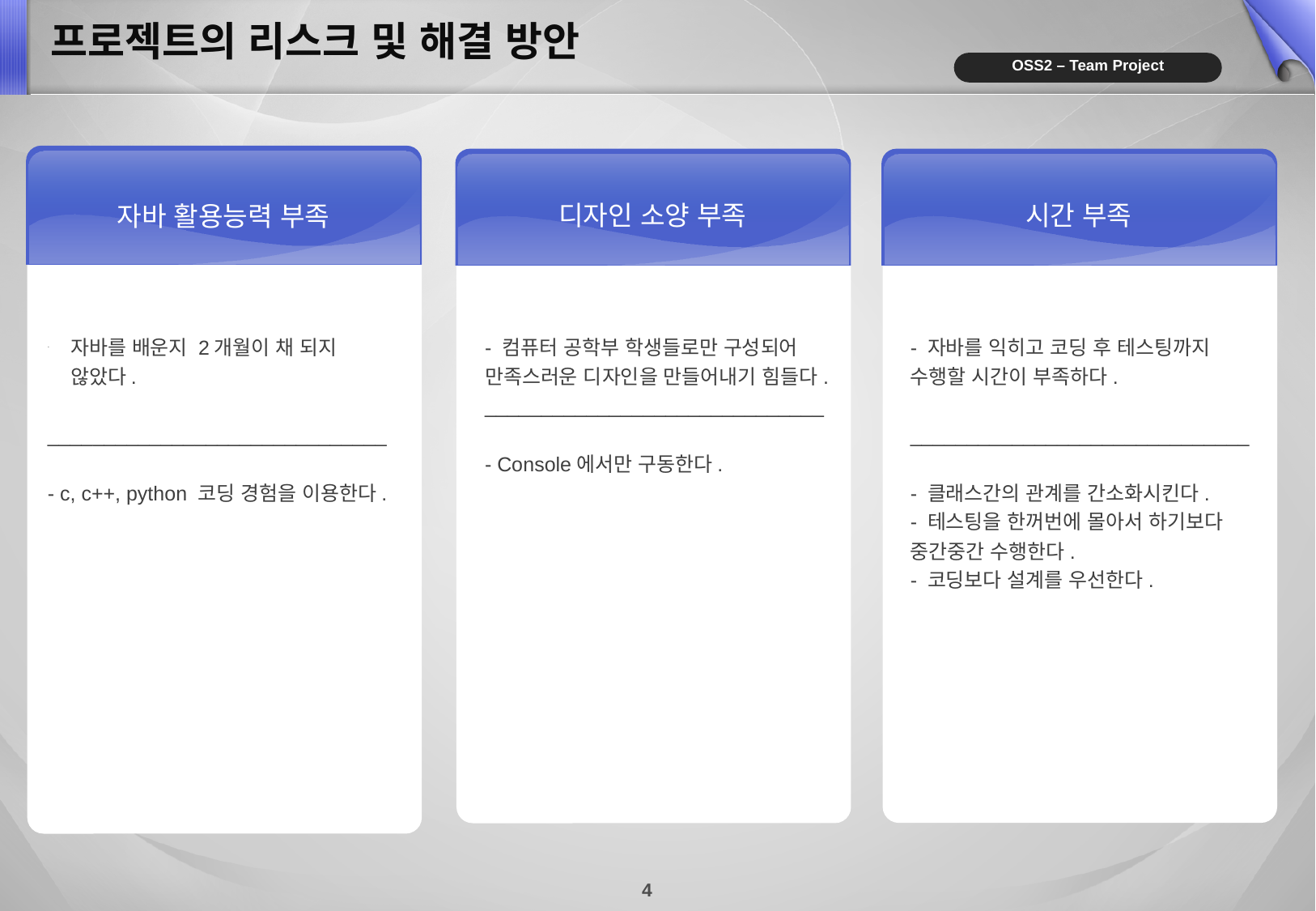

프로젝트의 리스크 및 해결 방안

자바 활용능력 부족

시간 부족

디자인 소양 부족

- 컴퓨터 공학부 학생들로만 구성되어 만족스러운 디자인을 만들어내기 힘들다.
______________________________

- Console에서만 구동한다.
- 자바를 익히고 코딩 후 테스팅까지 수행할 시간이 부족하다.

______________________________

- 클래스간의 관계를 간소화시킨다.
- 테스팅을 한꺼번에 몰아서 하기보다 중간중간 수행한다.
- 코딩보다 설계를 우선한다.
자바를 배운지 2개월이 채 되지 않았다.

______________________________

- c, c++, python 코딩 경험을 이용한다.